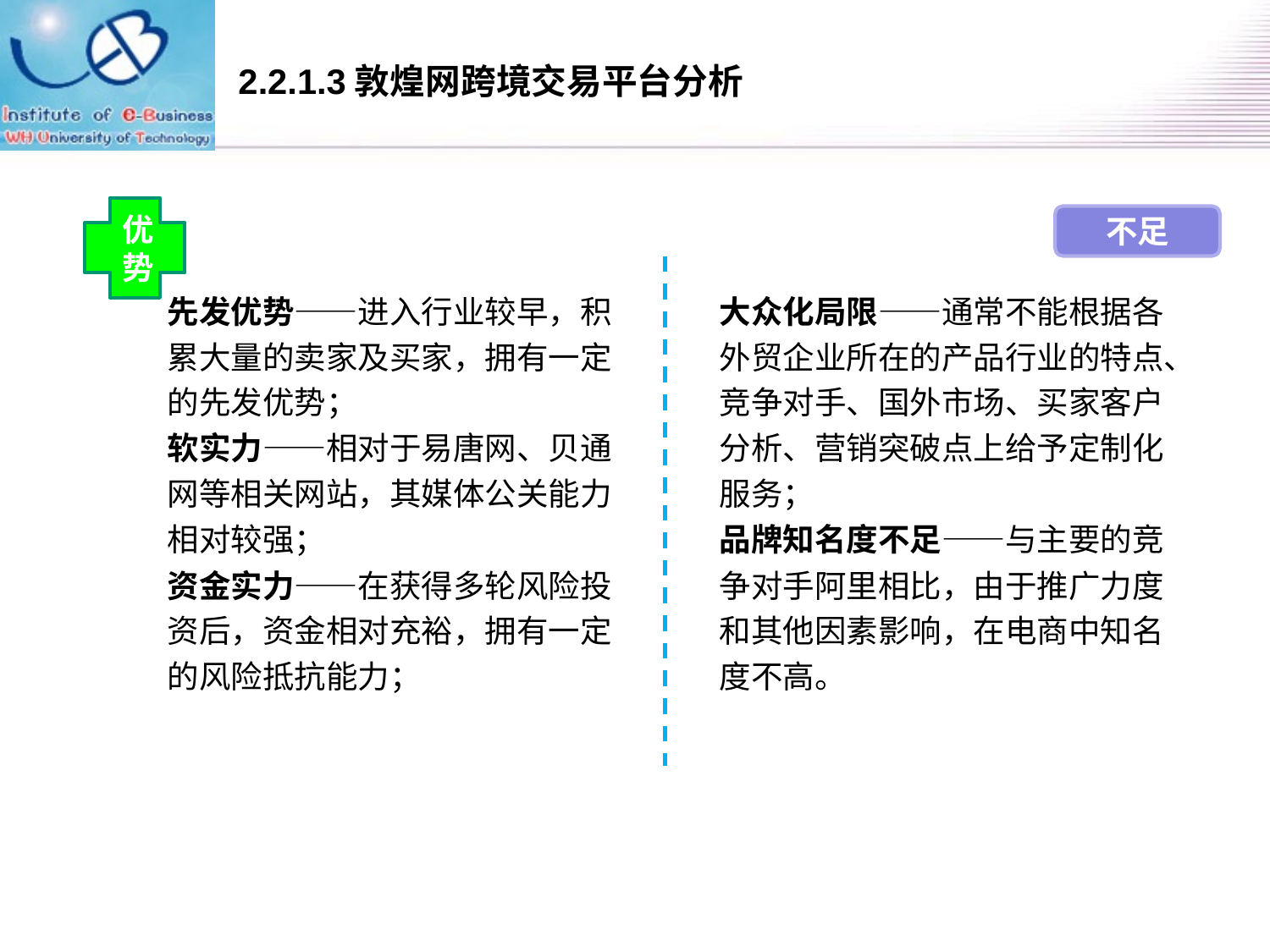

# 2.2.1.3敦煌网跨境交易平台分析
优势
不足
先发优势——进入行业较早，积累大量的卖家及买家，拥有一定的先发优势；
软实力——相对于易唐网、贝通网等相关网站，其媒体公关能力相对较强；
资金实力——在获得多轮风险投资后，资金相对充裕，拥有一定的风险抵抗能力；
大众化局限——通常不能根据各外贸企业所在的产品行业的特点、竞争对手、国外市场、买家客户分析、营销突破点上给予定制化服务；
品牌知名度不足——与主要的竞争对手阿里相比，由于推广力度和其他因素影响，在电商中知名度不高。